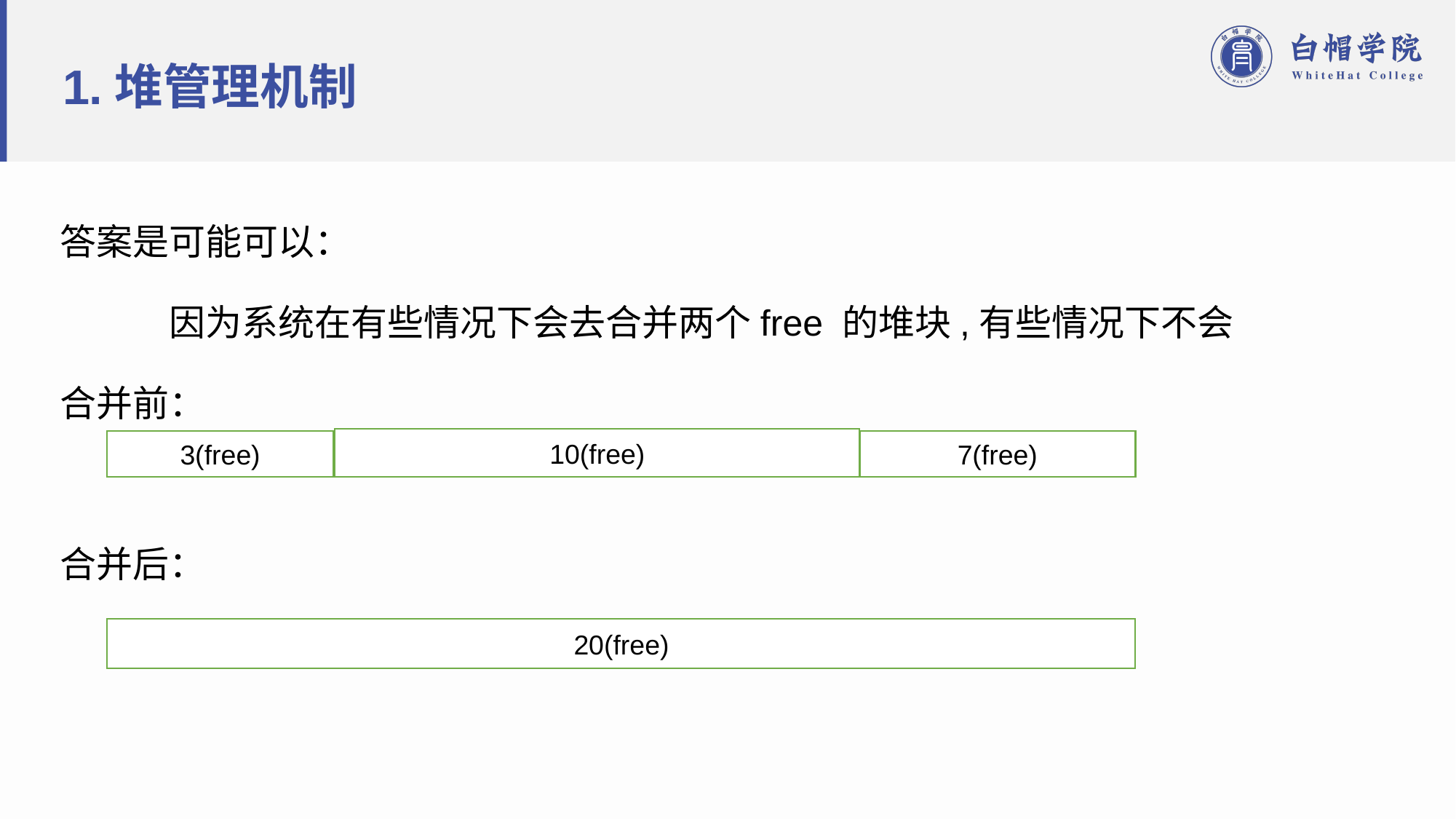

# 1.堆管理机制
答案是可能可以：
	因为系统在有些情况下会去合并两个free 的堆块,有些情况下不会
合并前：

合并后：

10(free)
3(free)
7(free)
20(free)